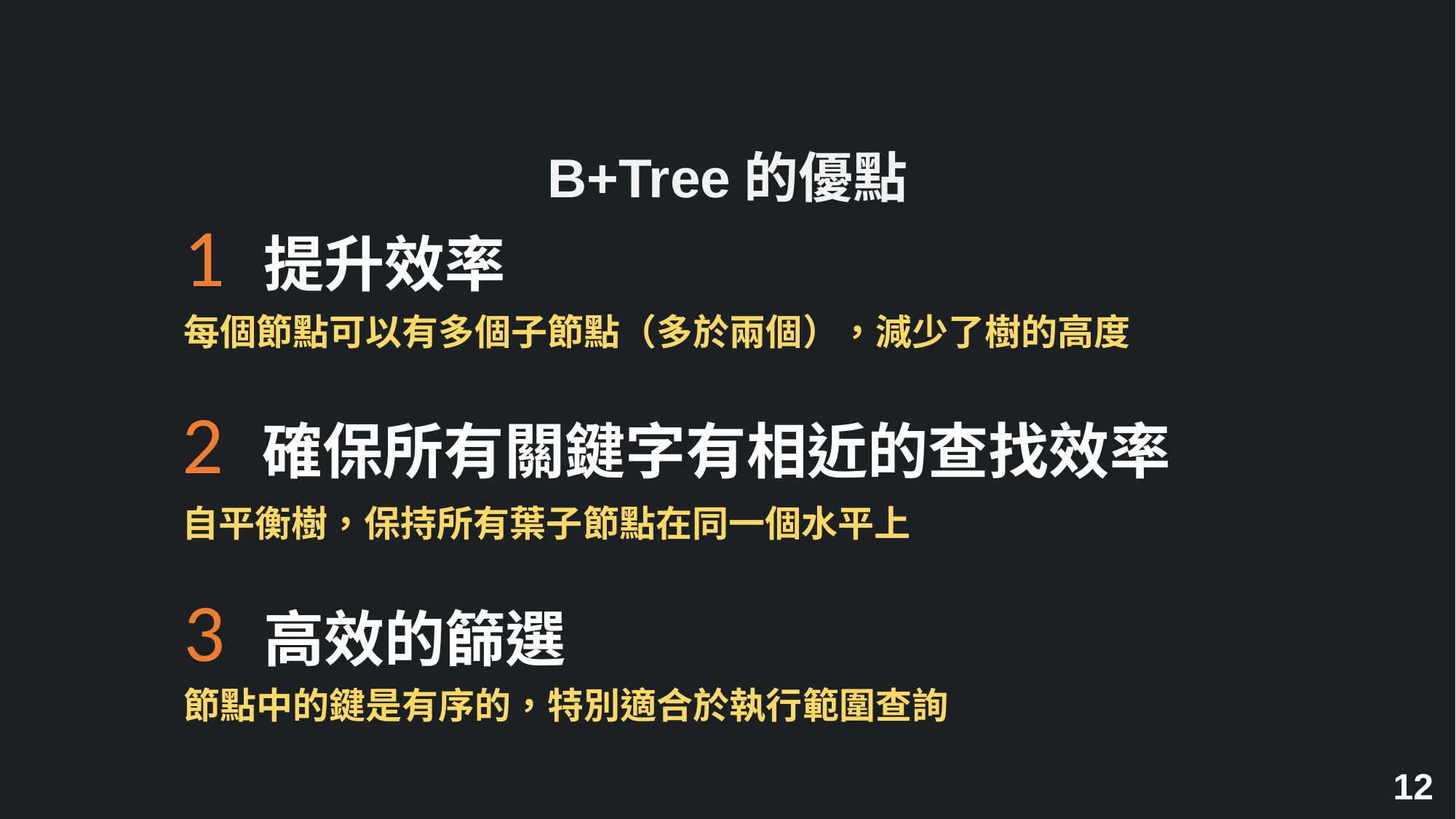

B+Tree的優點
1 提升效率
每個節點可以有多個子節點（多於兩個），減少了樹的高度
2 確保所有關鍵字有相近的查找效率
自平衡樹，保持所有葉子節點在同一個水平上
3 高效的篩選
節點中的鍵是有序的，特別適合於執行範圍查詢
12